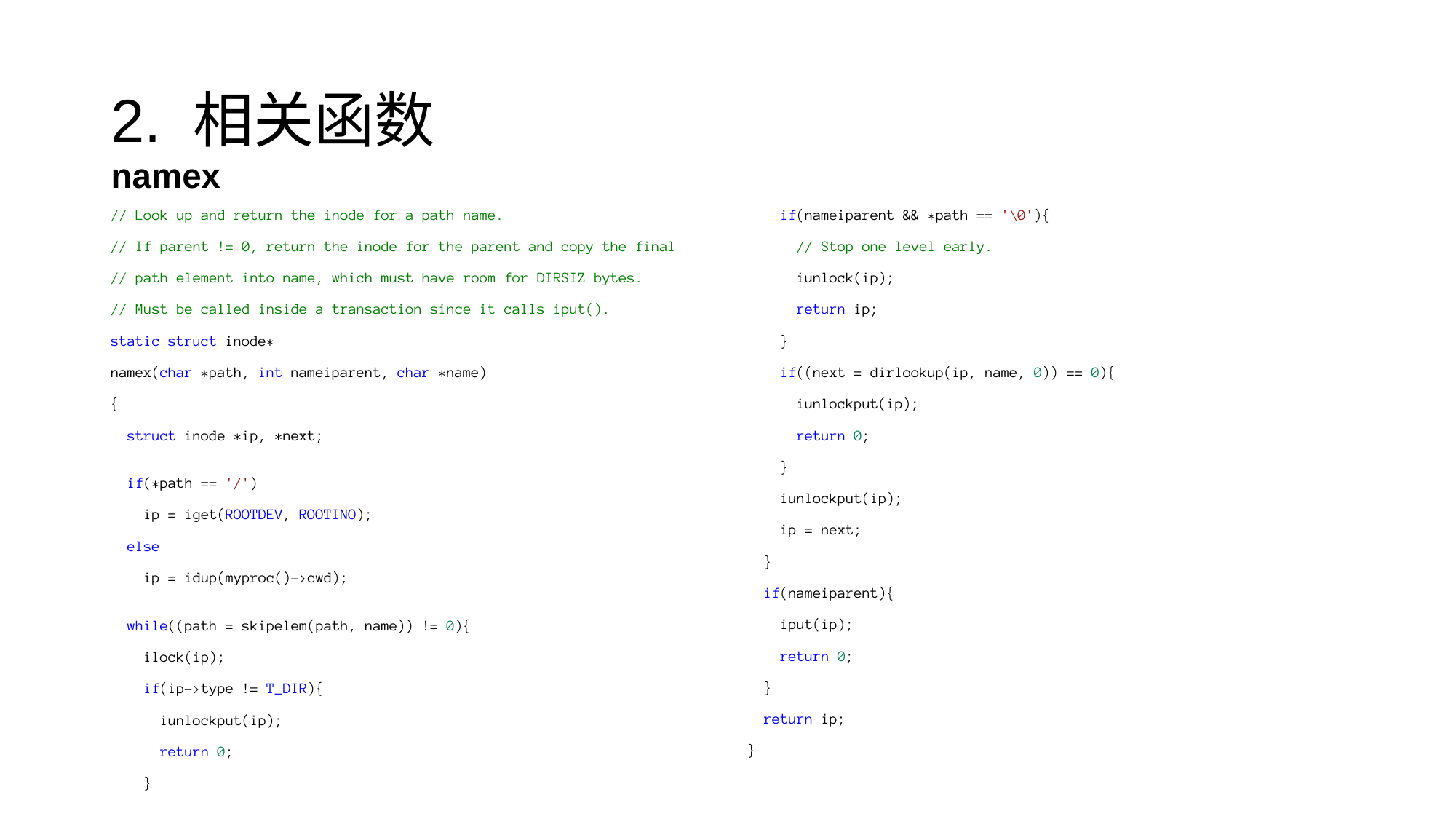

# 2. 相关函数
namex
// Look up and return the inode for a path name.
// If parent != 0, return the inode for the parent and copy the final
// path element into name, which must have room for DIRSIZ bytes.
// Must be called inside a transaction since it calls iput().
static struct inode*
namex(char *path, int nameiparent, char *name)
{
  struct inode *ip, *next;
  if(*path == '/')
    ip = iget(ROOTDEV, ROOTINO);
  else
    ip = idup(myproc()->cwd);
  while((path = skipelem(path, name)) != 0){
    ilock(ip);
    if(ip->type != T_DIR){
      iunlockput(ip);
      return 0;
    }
    if(nameiparent && *path == '\0'){
      // Stop one level early.
      iunlock(ip);
      return ip;
    }
    if((next = dirlookup(ip, name, 0)) == 0){
      iunlockput(ip);
      return 0;
    }
    iunlockput(ip);
    ip = next;
  }
  if(nameiparent){
    iput(ip);
    return 0;
  }
  return ip;
}